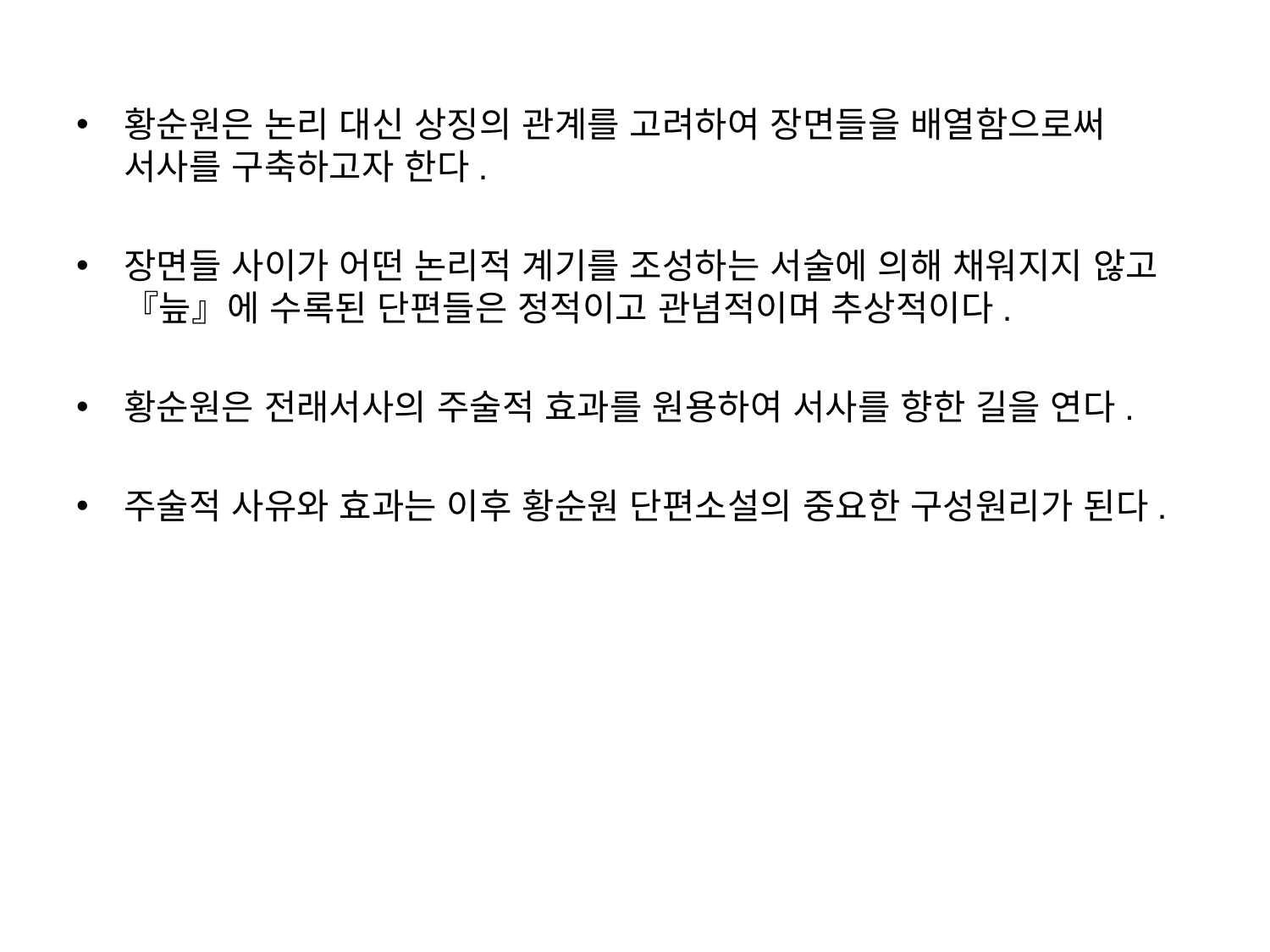

황순원은 논리 대신 상징의 관계를 고려하여 장면들을 배열함으로써 서사를 구축하고자 한다.

장면들 사이가 어떤 논리적 계기를 조성하는 서술에 의해 채워지지 않고 『늪』에 수록된 단편들은 정적이고 관념적이며 추상적이다.

황순원은 전래서사의 주술적 효과를 원용하여 서사를 향한 길을 연다.

주술적 사유와 효과는 이후 황순원 단편소설의 중요한 구성원리가 된다.